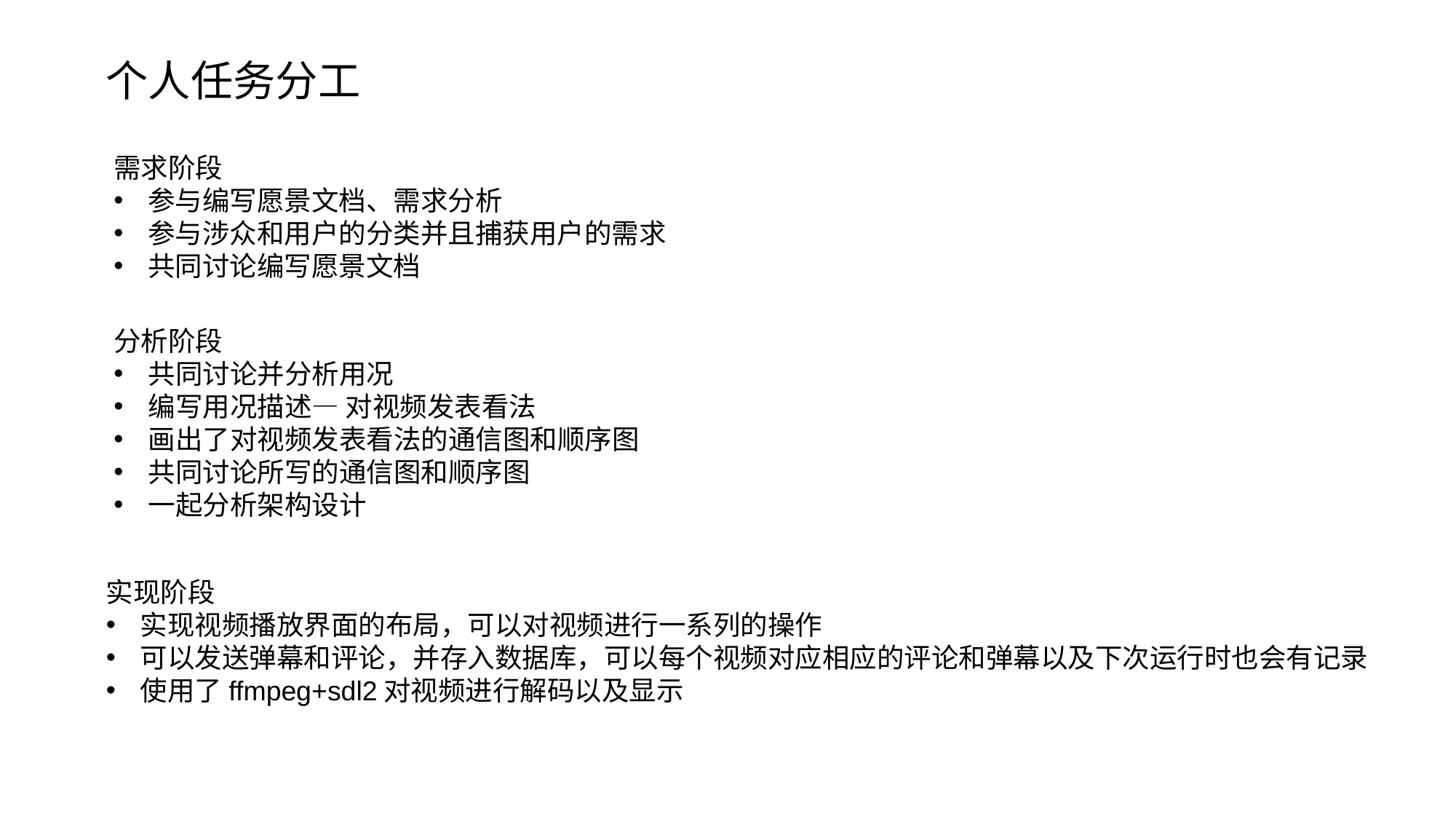

个人任务分工
需求阶段
参与编写愿景文档、需求分析
参与涉众和用户的分类并且捕获用户的需求
共同讨论编写愿景文档
分析阶段
共同讨论并分析用况
编写用况描述— 对视频发表看法
画出了对视频发表看法的通信图和顺序图
共同讨论所写的通信图和顺序图
一起分析架构设计

实现阶段
实现视频播放界面的布局，可以对视频进行一系列的操作
可以发送弹幕和评论，并存入数据库，可以每个视频对应相应的评论和弹幕以及下次运行时也会有记录
使用了ffmpeg+sdl2对视频进行解码以及显示